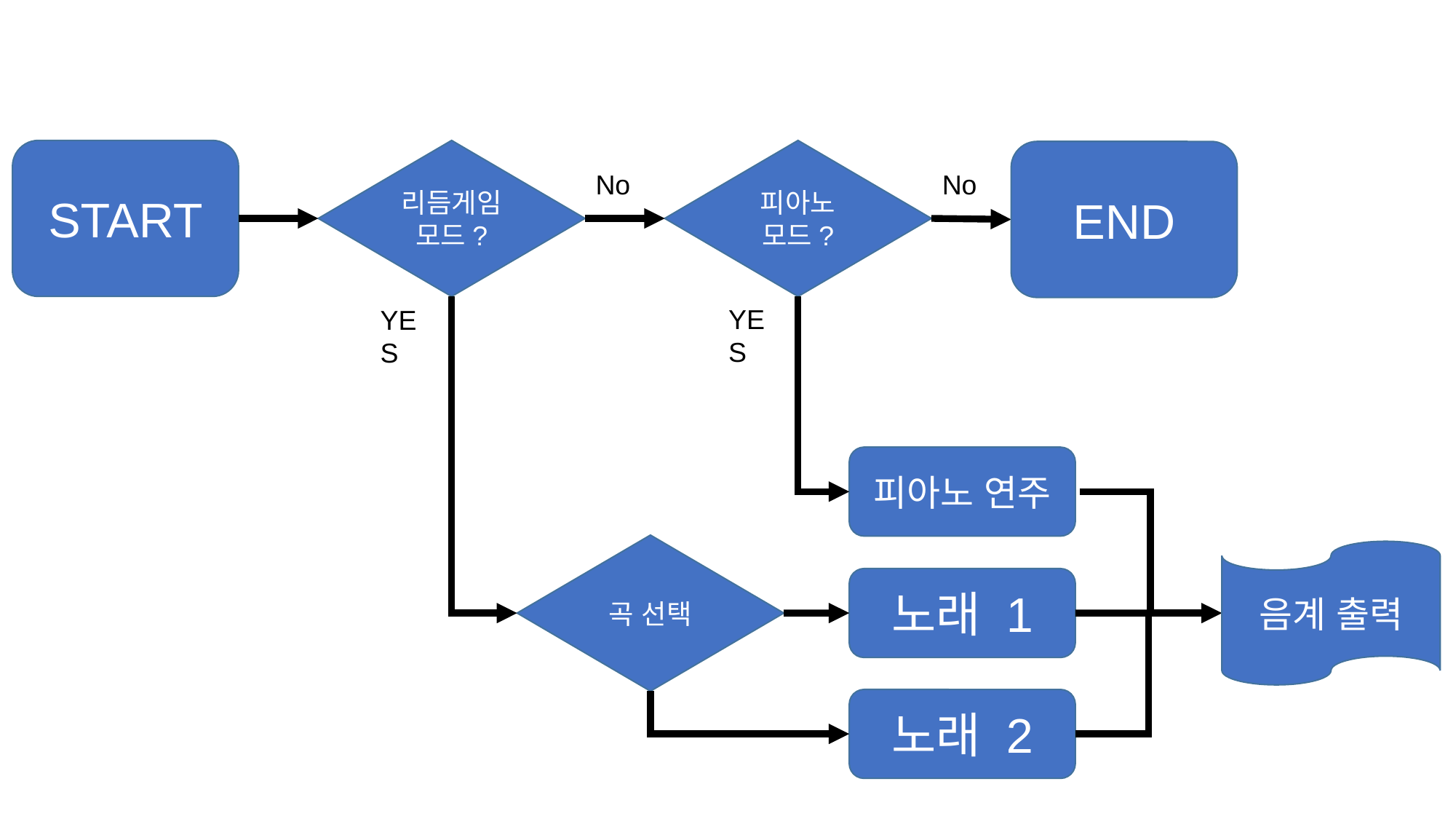

START
리듬게임모드?
피아노 모드?
END
No
No
YES
YES
피아노 연주
곡 선택
음계 출력
노래 1
노래 2